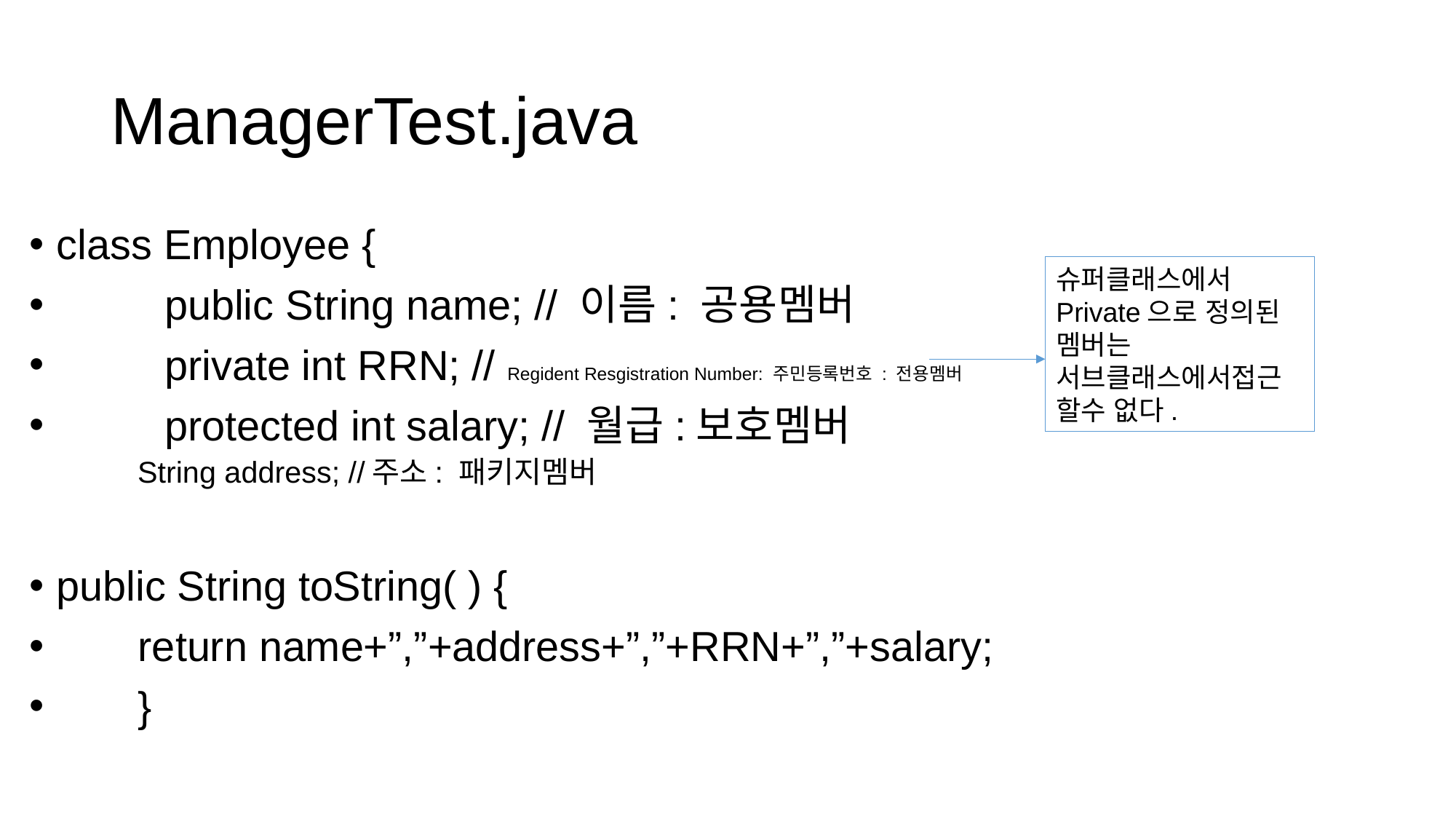

# ManagerTest.java
class Employee {
	public String name; // 이름: 공용멤버
	private int RRN; // Regident Resgistration Number: 주민등록번호 : 전용멤버
	protected int salary; // 월급:보호멤버
String address; //주소: 패키지멤버

	public String toString( ) {
       return name+”,”+address+”,”+RRN+”,”+salary;
       }

슈퍼클래스에서
Private으로 정의된
멤버는 서브클래스에서접근할수 없다.